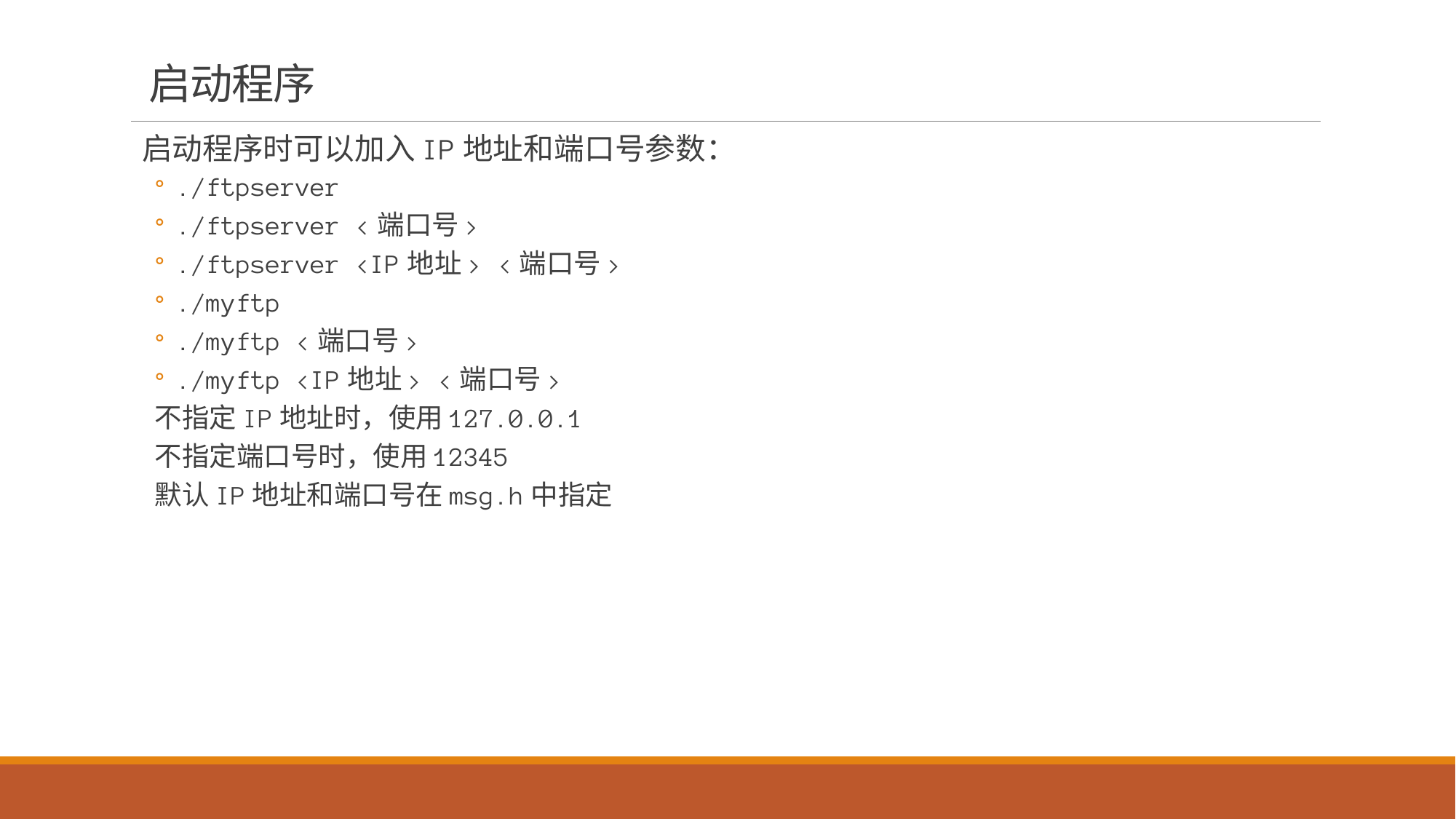

# 启动程序
启动程序时可以加入IP地址和端口号参数：
./ftpserver
./ftpserver <端口号>
./ftpserver <IP地址> <端口号>
./myftp
./myftp <端口号>
./myftp <IP地址> <端口号>
不指定IP地址时，使用127.0.0.1
不指定端口号时，使用12345
默认IP地址和端口号在msg.h中指定